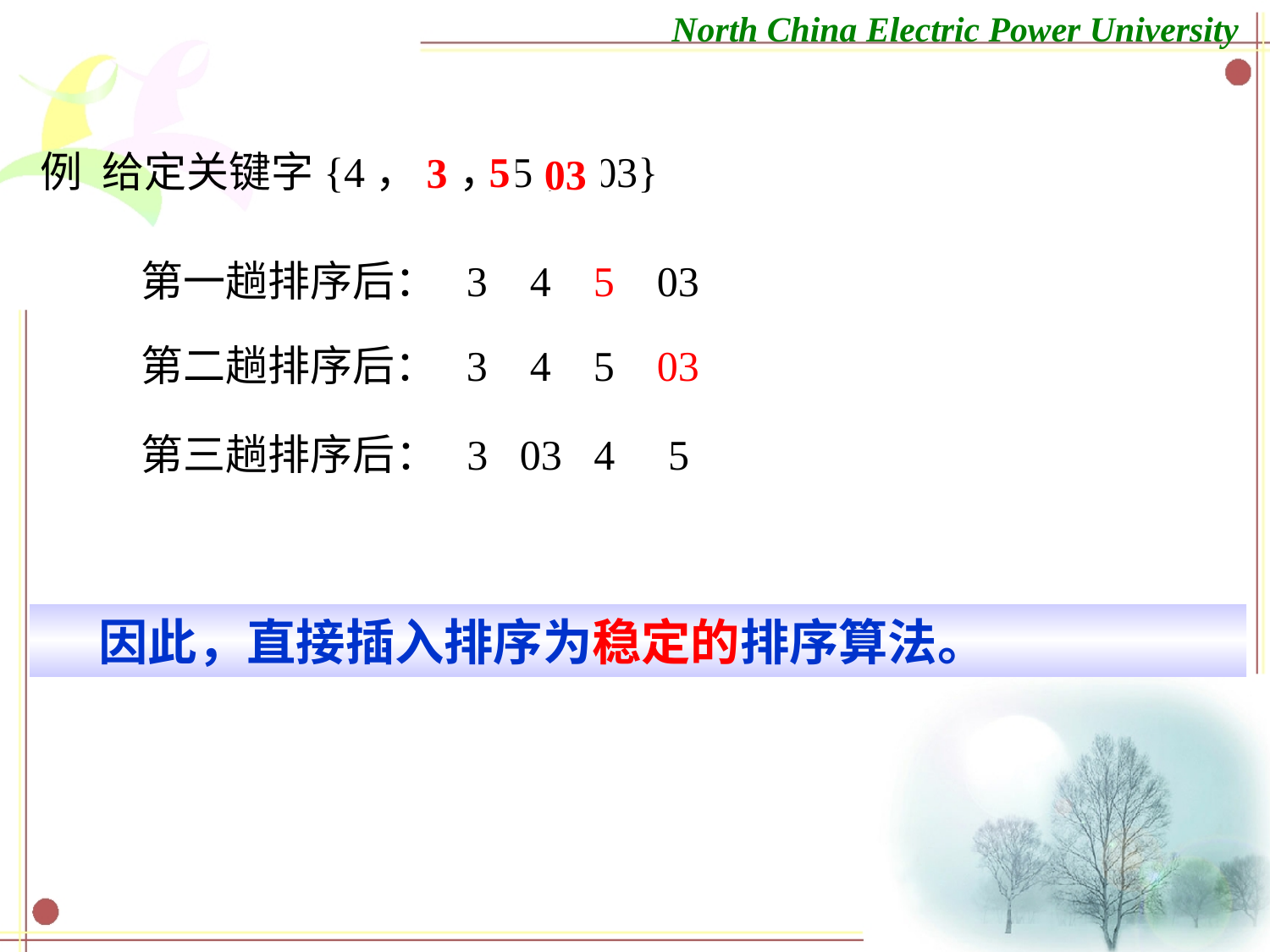

例  给定关键字{4，3，5，03}
5
3
03
第一趟排序后：  3    4    5    03
第二趟排序后：  3    4    5    03
第三趟排序后：  3   03   4     5
    因此，直接插入排序为稳定的排序算法。